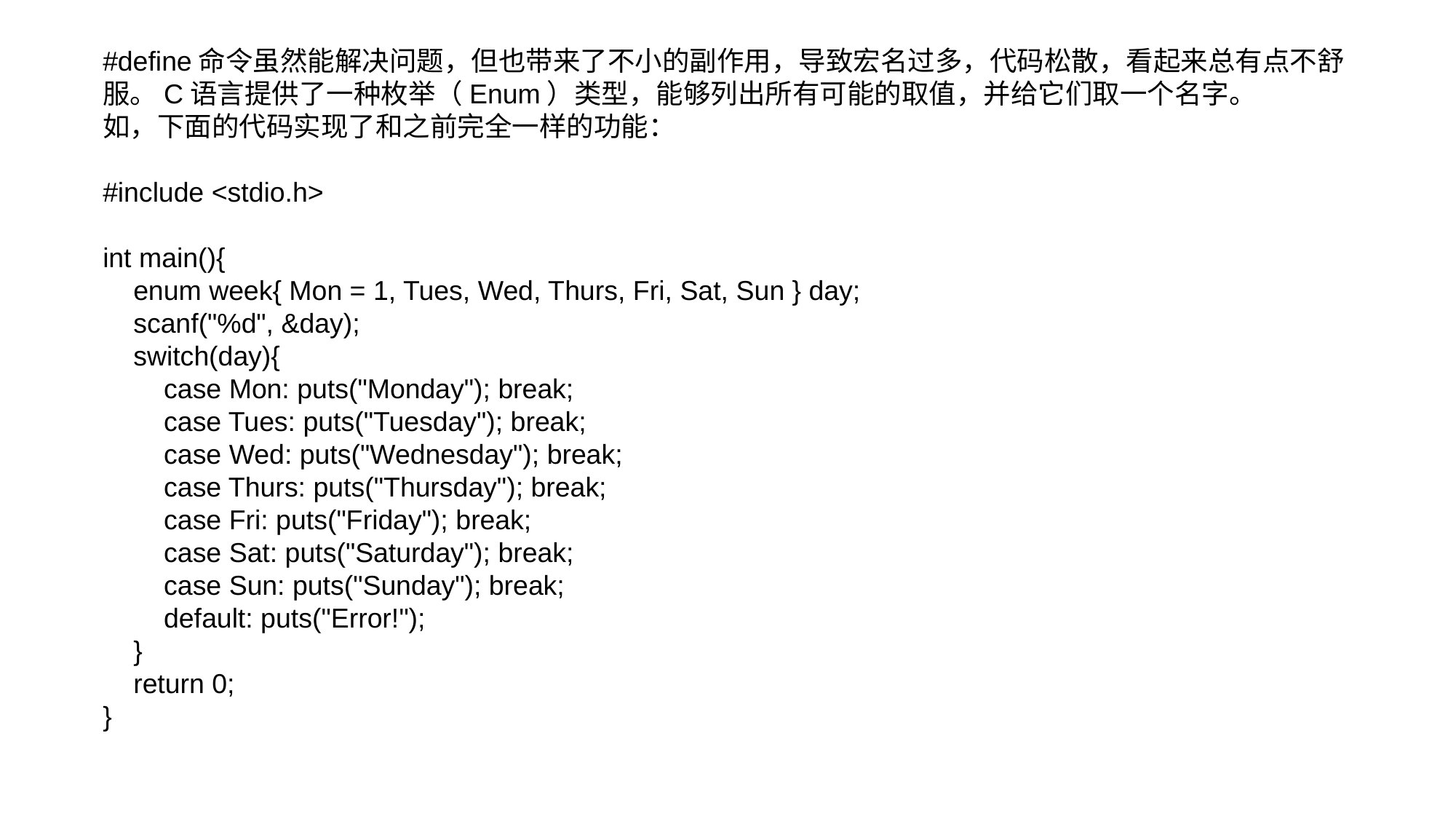

#define命令虽然能解决问题，但也带来了不小的副作用，导致宏名过多，代码松散，看起来总有点不舒服。C语言提供了一种枚举（Enum）类型，能够列出所有可能的取值，并给它们取一个名字。
如，下面的代码实现了和之前完全一样的功能：

#include <stdio.h>

int main(){
    enum week{ Mon = 1, Tues, Wed, Thurs, Fri, Sat, Sun } day;
    scanf("%d", &day);
    switch(day){
        case Mon: puts("Monday"); break;
        case Tues: puts("Tuesday"); break;
        case Wed: puts("Wednesday"); break;
        case Thurs: puts("Thursday"); break;
        case Fri: puts("Friday"); break;
        case Sat: puts("Saturday"); break;
        case Sun: puts("Sunday"); break;
        default: puts("Error!");
    }
    return 0;
}